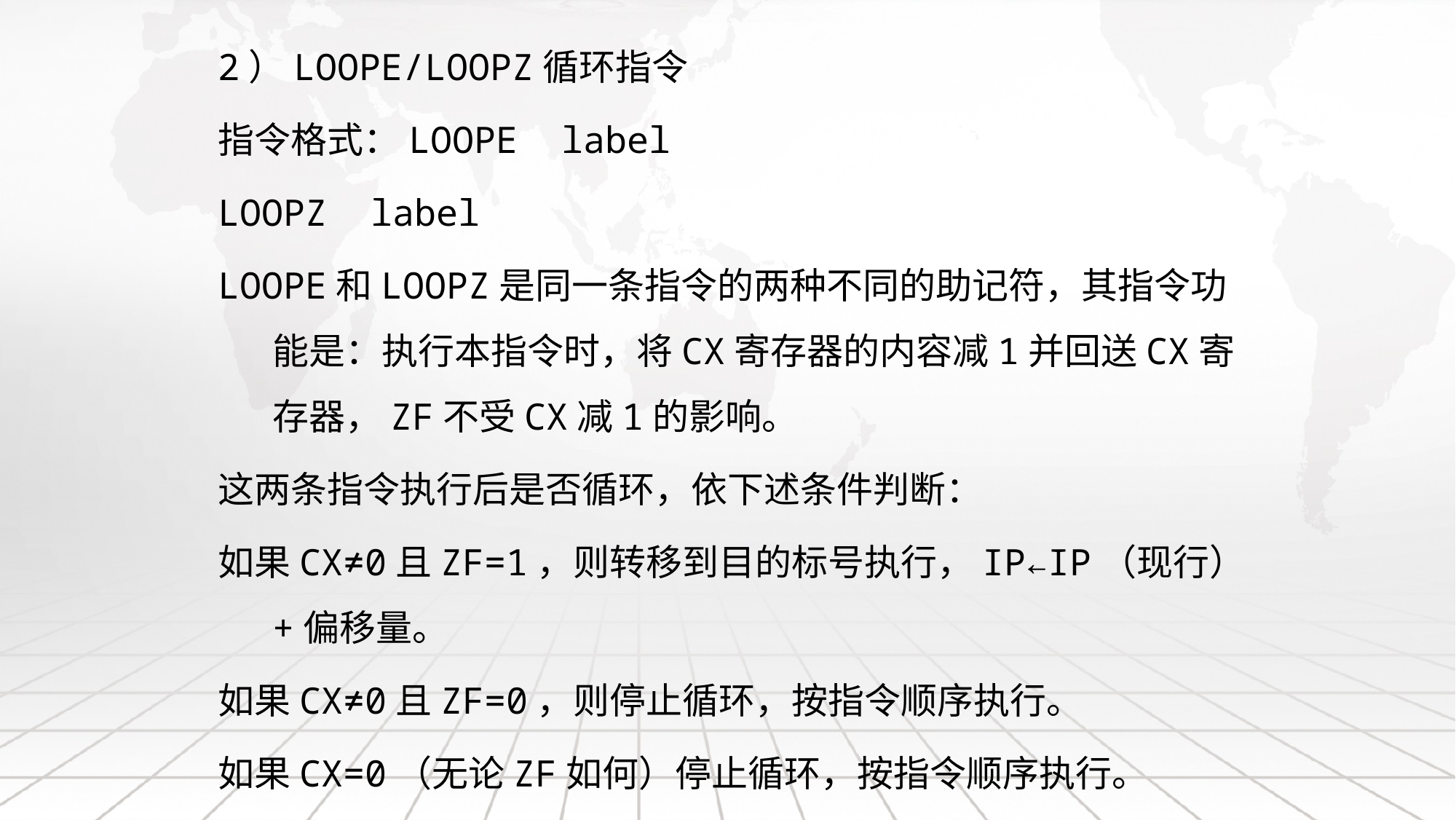

2）LOOPE/LOOPZ循环指令
指令格式：LOOPE  label
LOOPZ  label
LOOPE和LOOPZ是同一条指令的两种不同的助记符，其指令功能是：执行本指令时，将CX寄存器的内容减1并回送CX寄存器，ZF不受CX减1的影响。
这两条指令执行后是否循环，依下述条件判断：
如果CX≠0且ZF=1，则转移到目的标号执行，IP←IP（现行）+偏移量。
如果CX≠0且ZF=0，则停止循环，按指令顺序执行。
如果CX=0（无论ZF如何）停止循环，按指令顺序执行。